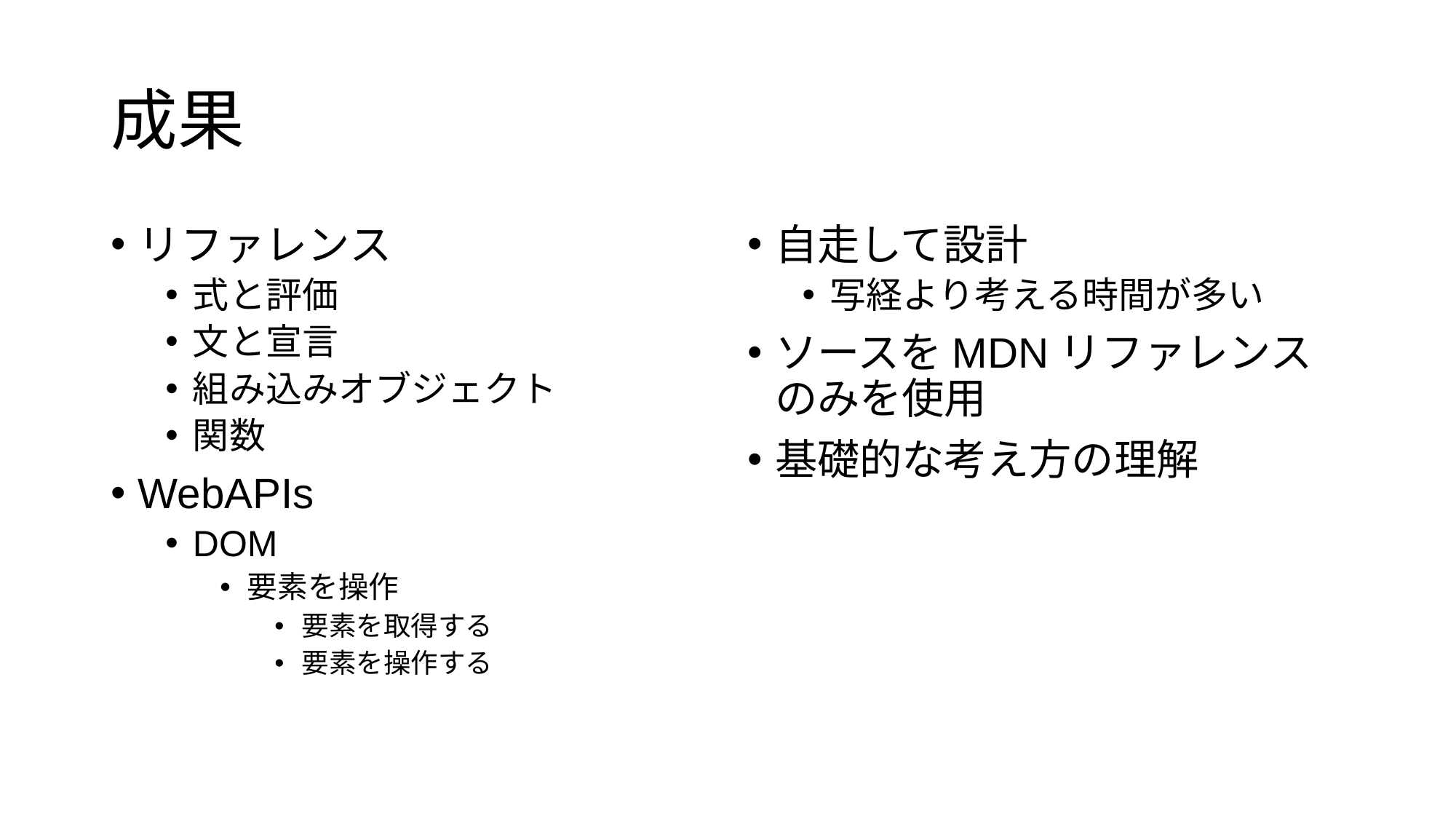

# 成果
リファレンス
式と評価
文と宣言
組み込みオブジェクト
関数
WebAPIs
DOM
要素を操作
要素を取得する
要素を操作する

自走して設計
写経より考える時間が多い
ソースをMDNリファレンスのみを使用
基礎的な考え方の理解